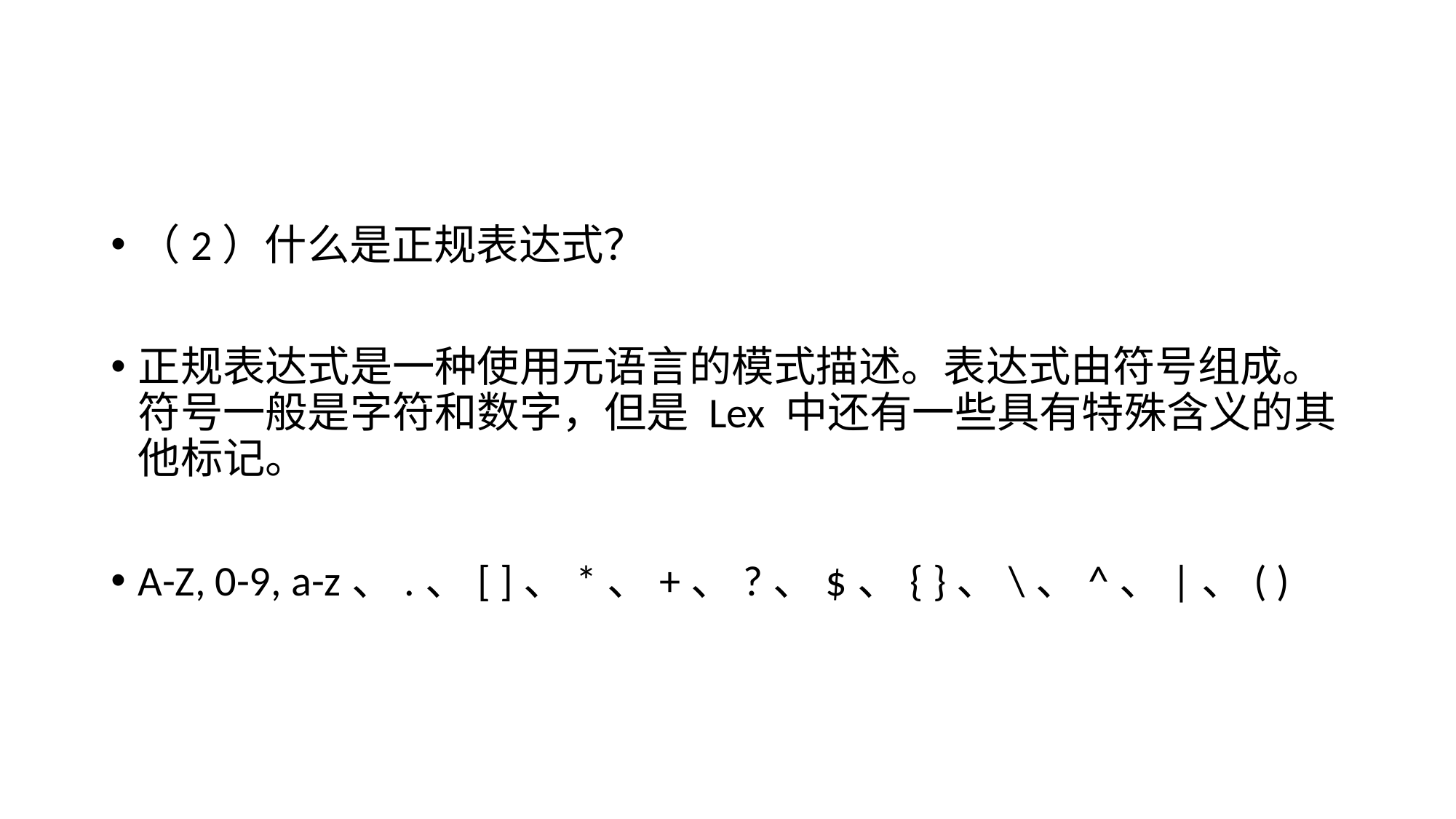

#
（2）什么是正规表达式？

正规表达式是一种使用元语言的模式描述。表达式由符号组成。符号一般是字符和数字，但是 Lex 中还有一些具有特殊含义的其他标记。

A-Z, 0-9, a-z、.、[ ]、*、+、?、$、{ }、\、^、|、( )